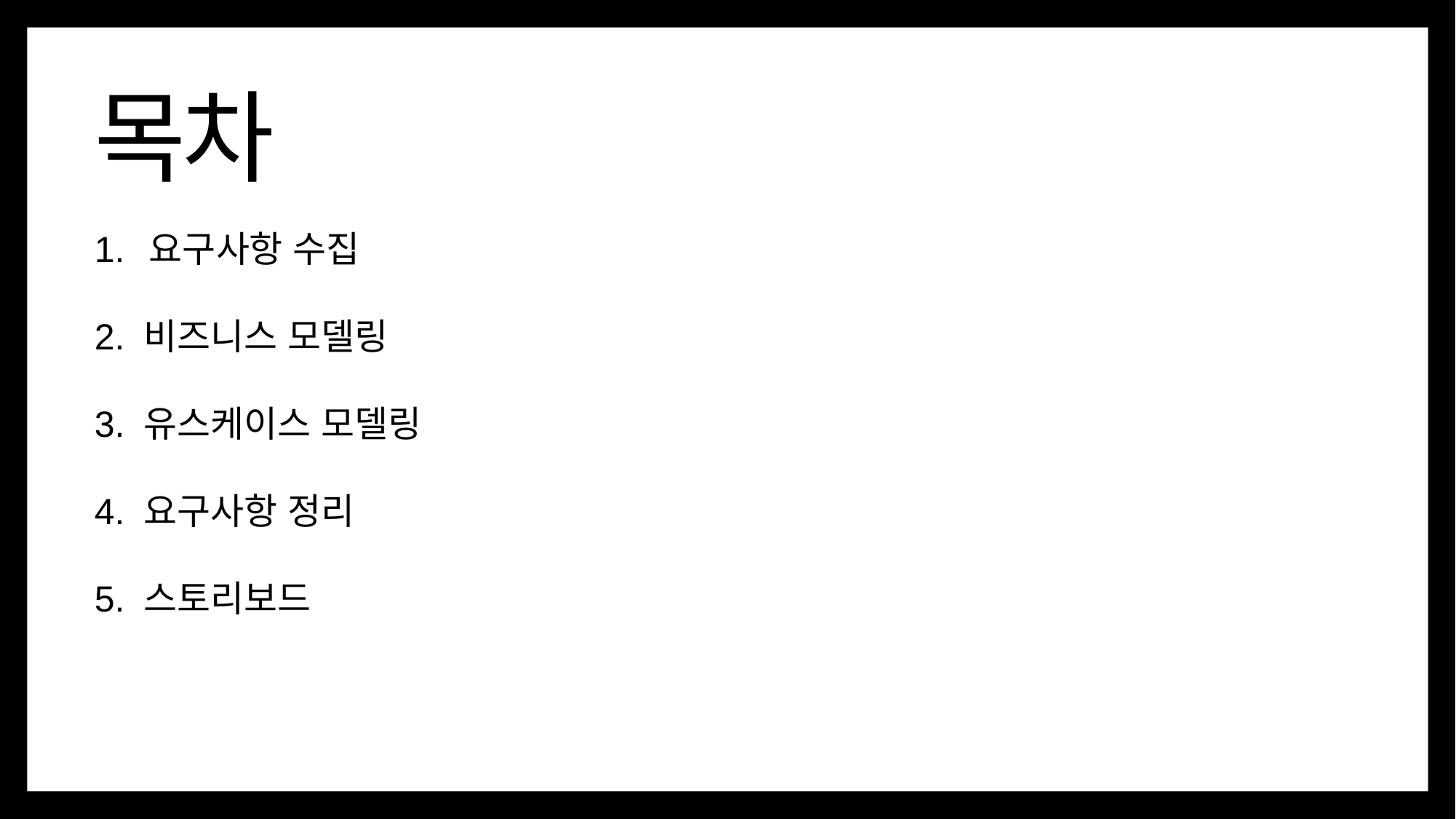

목차
요구사항 수집

2. 비즈니스 모델링

3. 유스케이스 모델링

4. 요구사항 정리

5. 스토리보드